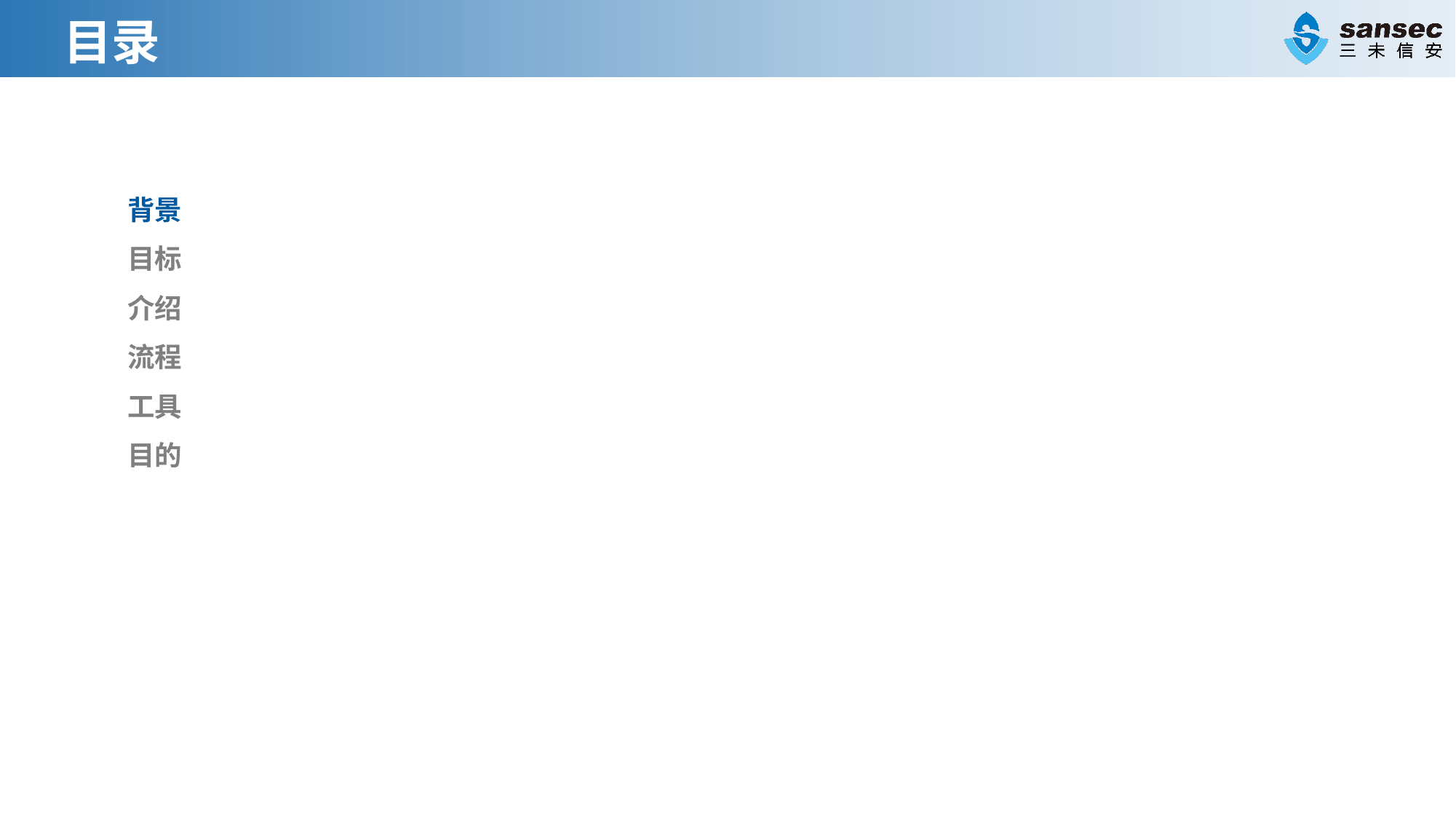

# 目录
背景
目标
介绍
流程
工具
目的